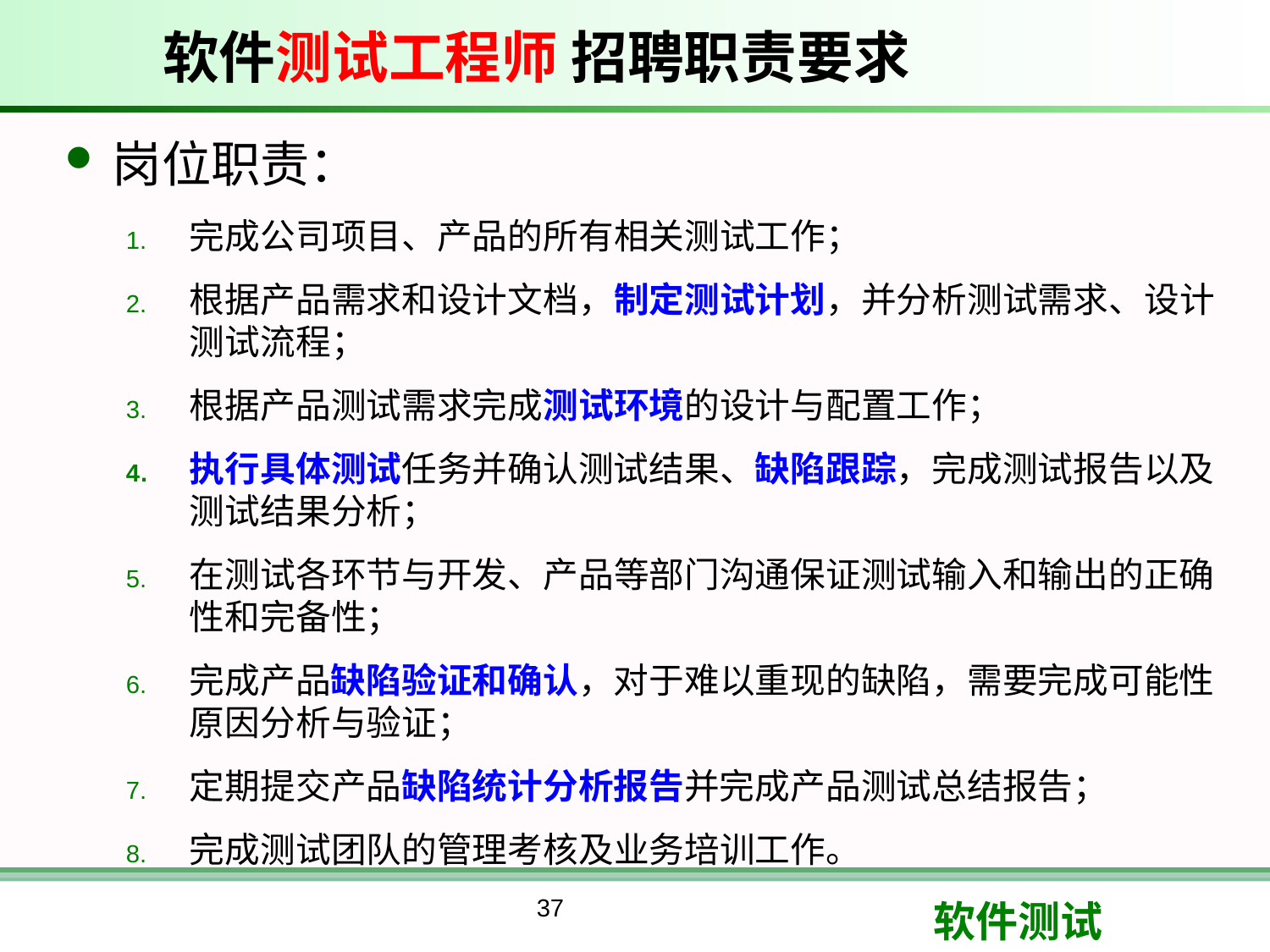

# 软件测试工程师 招聘职责要求
岗位职责：
完成公司项目、产品的所有相关测试工作；
根据产品需求和设计文档，制定测试计划，并分析测试需求、设计测试流程；
根据产品测试需求完成测试环境的设计与配置工作；
执行具体测试任务并确认测试结果、缺陷跟踪，完成测试报告以及测试结果分析；
在测试各环节与开发、产品等部门沟通保证测试输入和输出的正确性和完备性；
完成产品缺陷验证和确认，对于难以重现的缺陷，需要完成可能性原因分析与验证；
定期提交产品缺陷统计分析报告并完成产品测试总结报告；
完成测试团队的管理考核及业务培训工作。
37